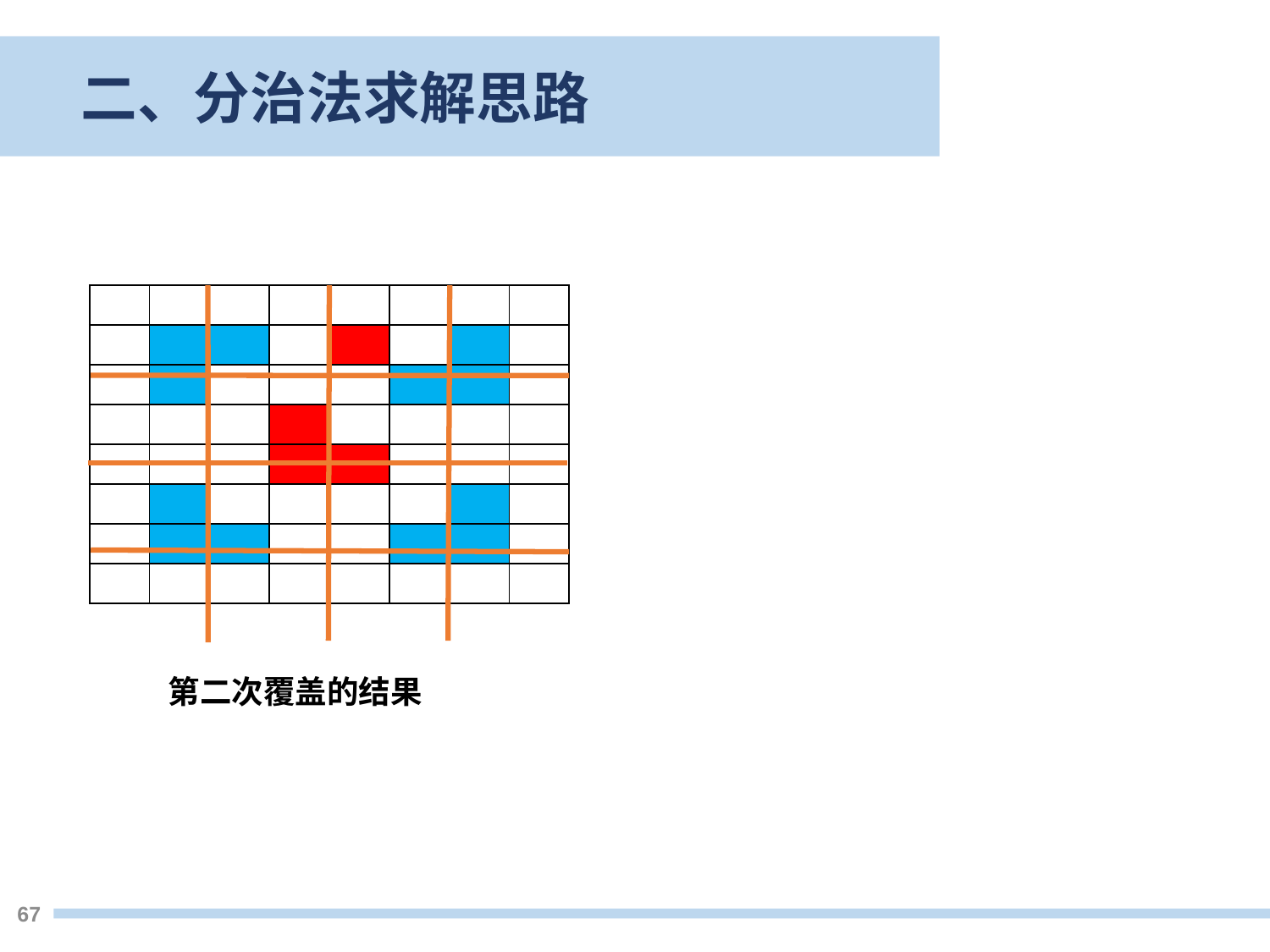

二、分治法求解思路
|  |  |  |  |  |  |  |  |
| --- | --- | --- | --- | --- | --- | --- | --- |
|  |  |  |  |  |  |  |  |
|  |  |  |  |  |  |  |  |
|  |  |  |  |  |  |  |  |
|  |  |  |  |  |  |  |  |
|  |  |  |  |  |  |  |  |
|  |  |  |  |  |  |  |  |
|  |  |  |  |  |  |  |  |
第二次覆盖的结果
67